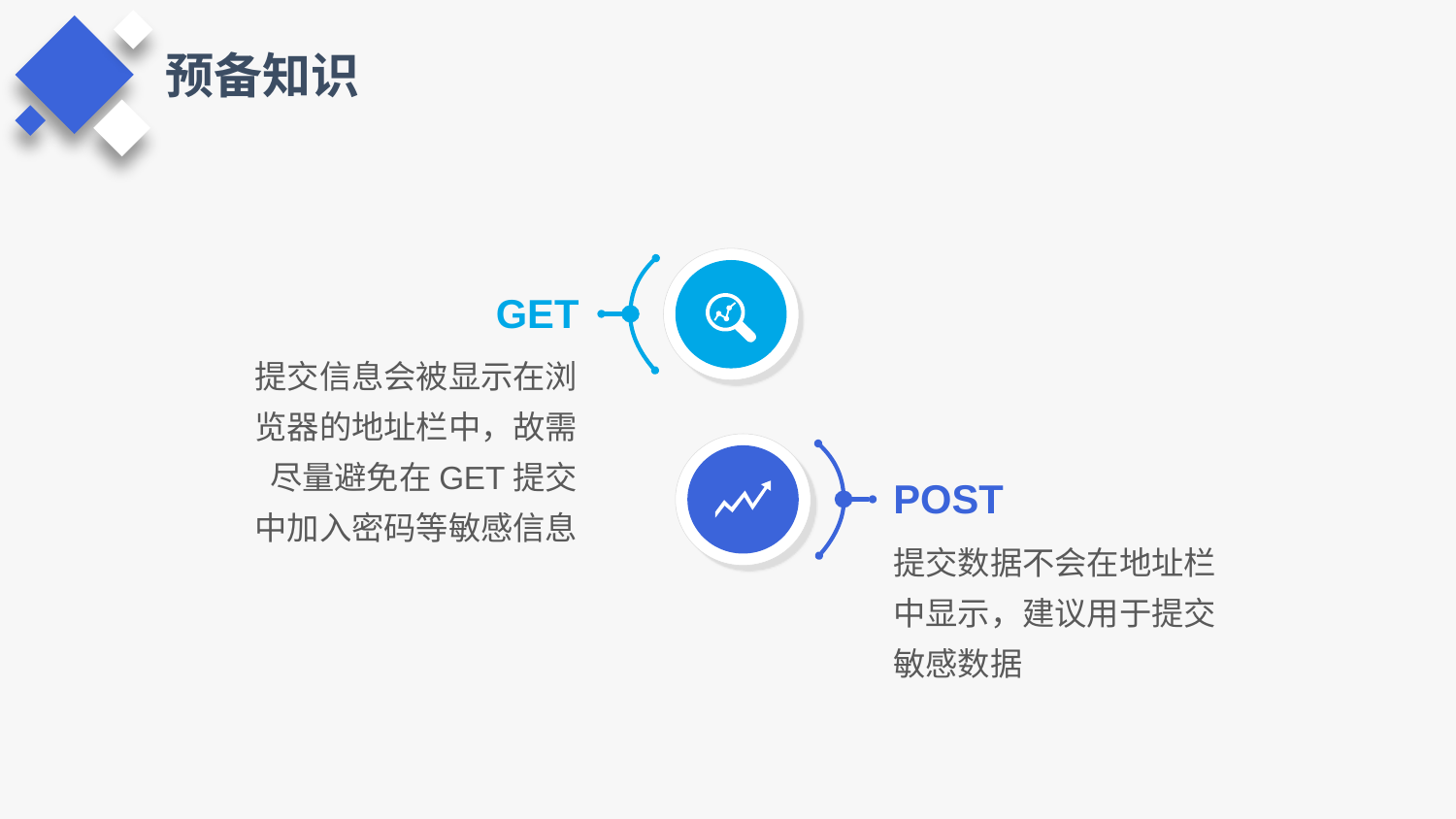

预备知识

GET

提交信息会被显示在浏览器的地址栏中，故需尽量避免在GET提交中加入密码等敏感信息

POST

提交数据不会在地址栏中显示，建议用于提交敏感数据